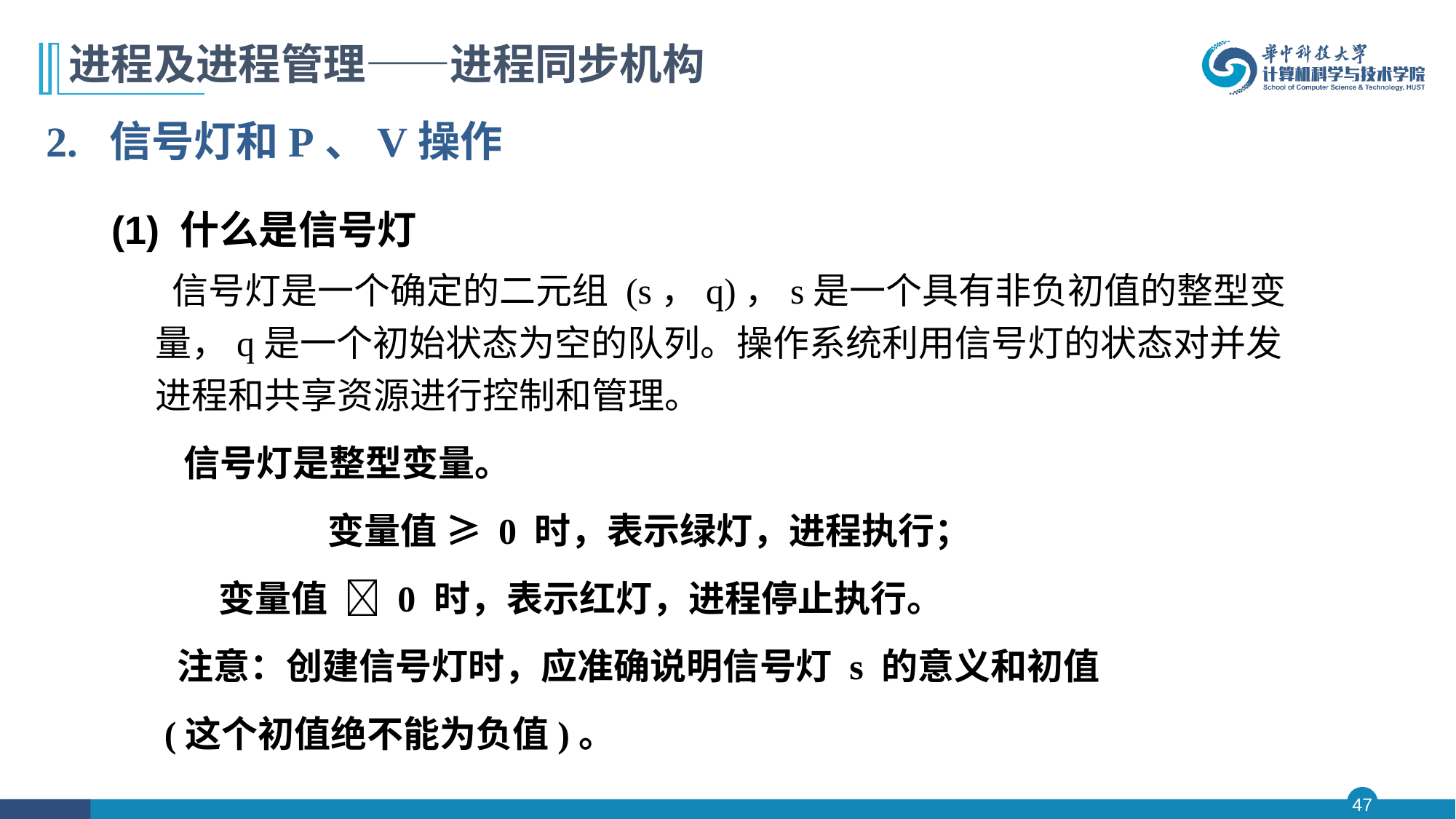

# 进程及进程管理——进程同步机构
2.  信号灯和P、V操作
      (1) 什么是信号灯
      信号灯是一个确定的二元组 (s，q)，s是一个具有非负初值的整型变量，q是一个初始状态为空的队列。操作系统利用信号灯的状态对并发进程和共享资源进行控制和管理。
	        信号灯是整型变量。
			变量值 ≥ 0 时，表示绿灯，进程执行；
             	变量值  < 0 时，表示红灯，进程停止执行。
               注意：创建信号灯时，应准确说明信号灯 s 的意义和初值
             (这个初值绝不能为负值)。